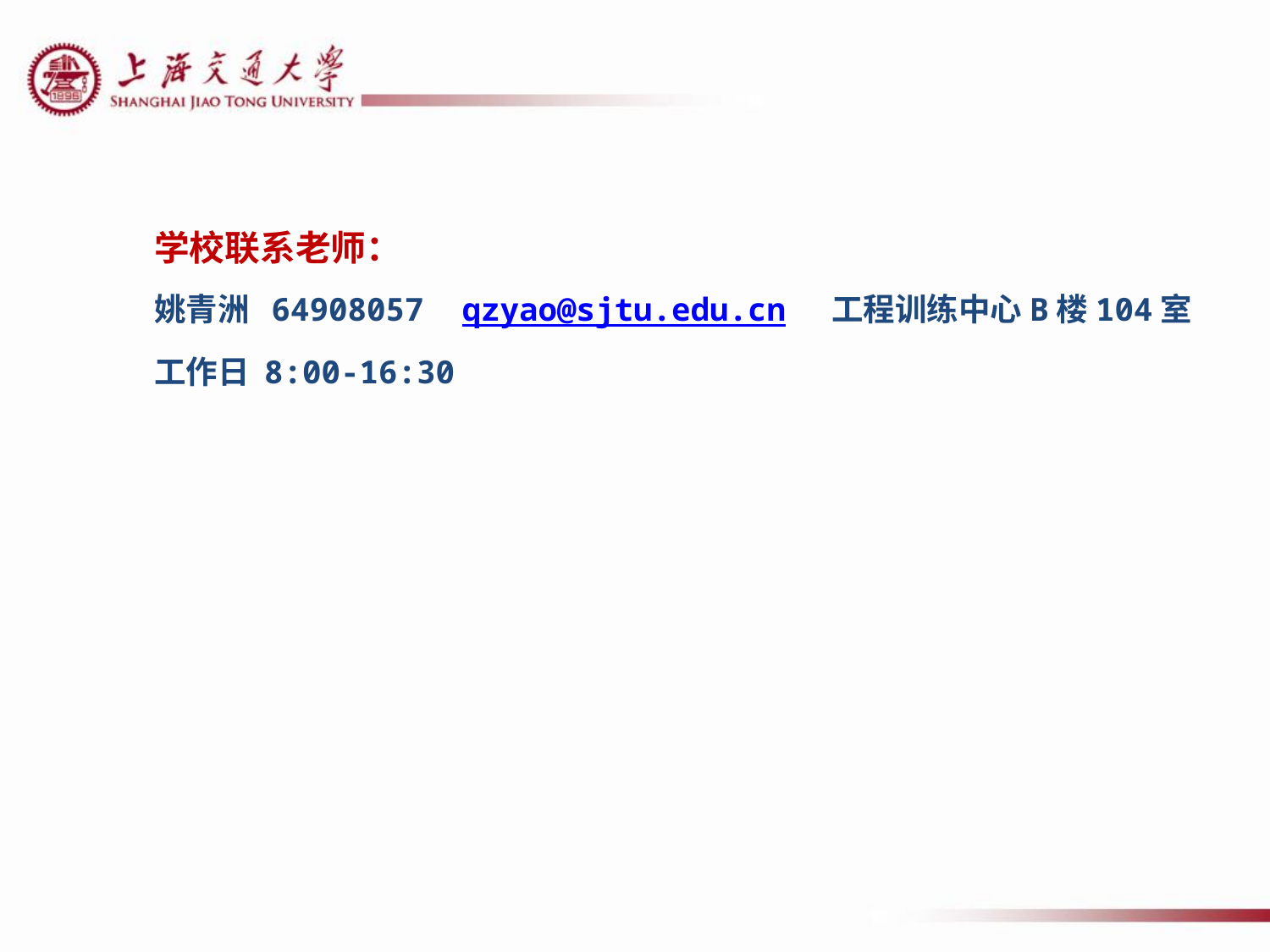

#
学校联系老师：
姚青洲  64908057  qzyao@sjtu.edu.cn  工程训练中心B楼104室
工作日 8:00-16:30